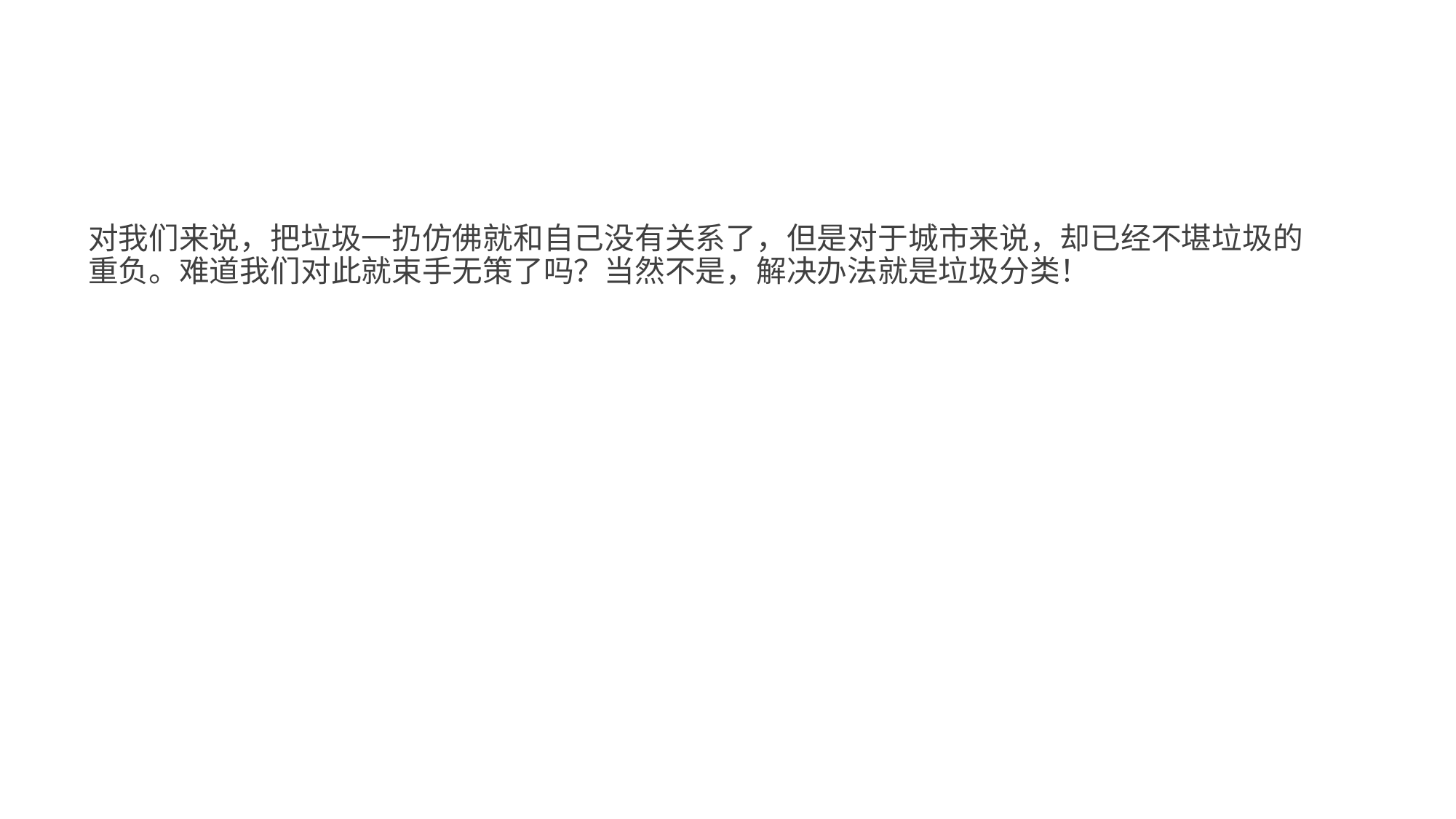

对我们来说，把垃圾一扔仿佛就和自己没有关系了，但是对于城市来说，却已经不堪垃圾的重负。难道我们对此就束手无策了吗？当然不是，解决办法就是垃圾分类！